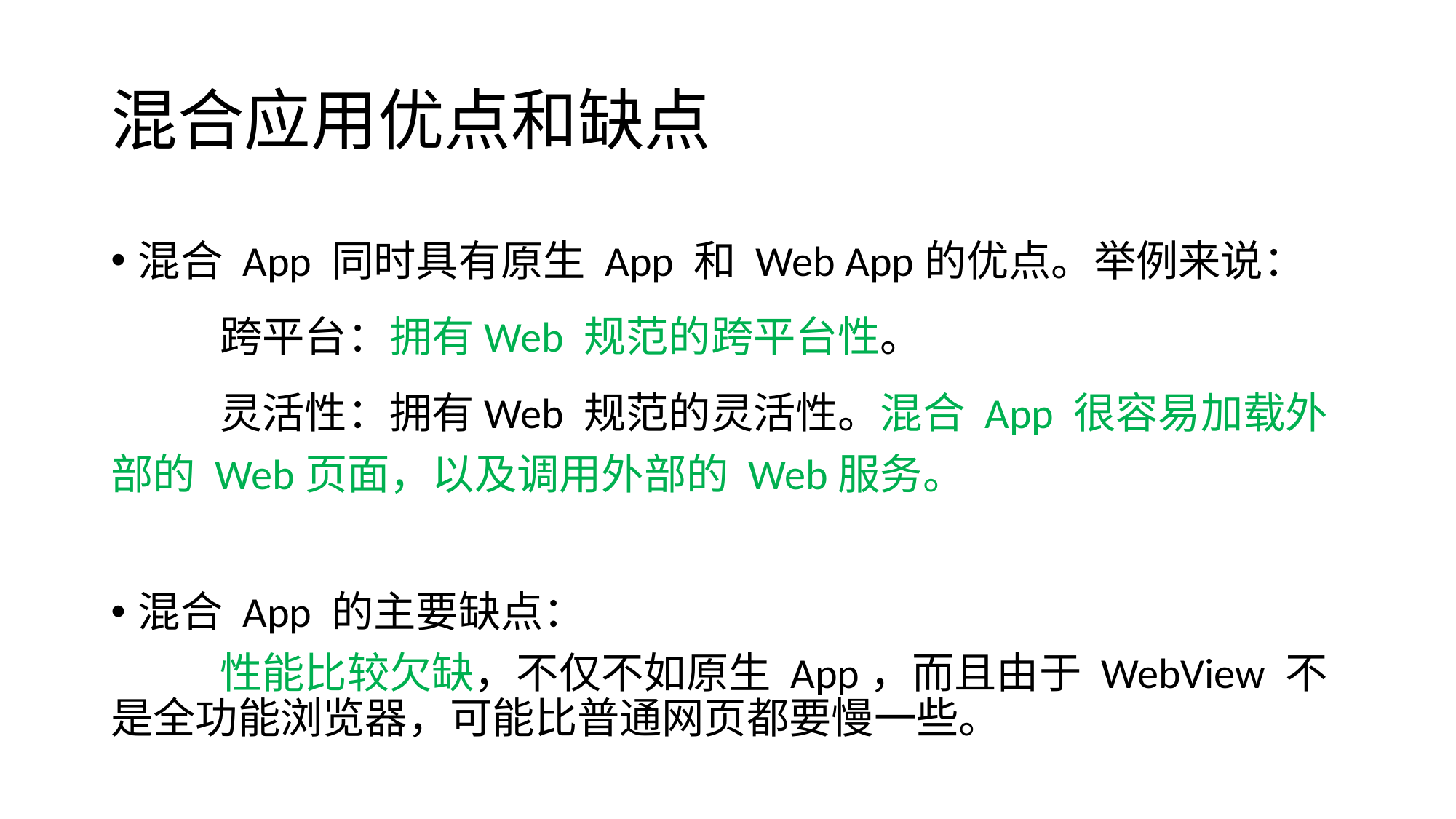

# 混合应用优点和缺点
混合 App 同时具有原生 App 和 Web App的优点。举例来说：
	跨平台：拥有Web 规范的跨平台性。
	灵活性：拥有Web 规范的灵活性。混合 App 很容易加载外部的 Web页面，以及调用外部的 Web服务。
混合 App 的主要缺点：
	性能比较欠缺，不仅不如原生 App，而且由于 WebView 不是全功能浏览器，可能比普通网页都要慢一些。